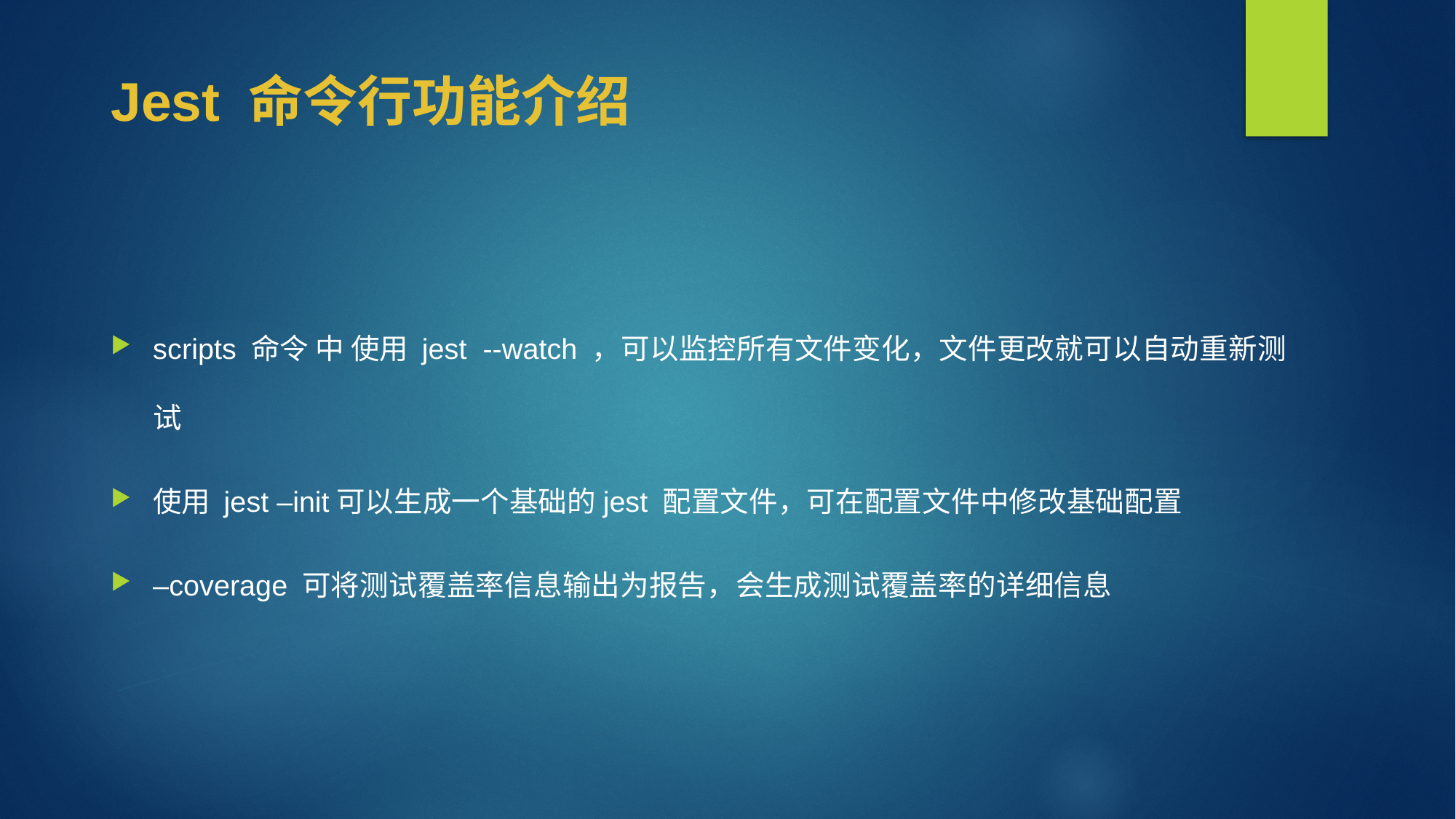

Jest 命令行功能介绍
scripts 命令 中 使用 jest  --watch ，可以监控所有文件变化，文件更改就可以自动重新测试
使用 jest –init可以生成一个基础的jest 配置文件，可在配置文件中修改基础配置
–coverage 可将测试覆盖率信息输出为报告，会生成测试覆盖率的详细信息